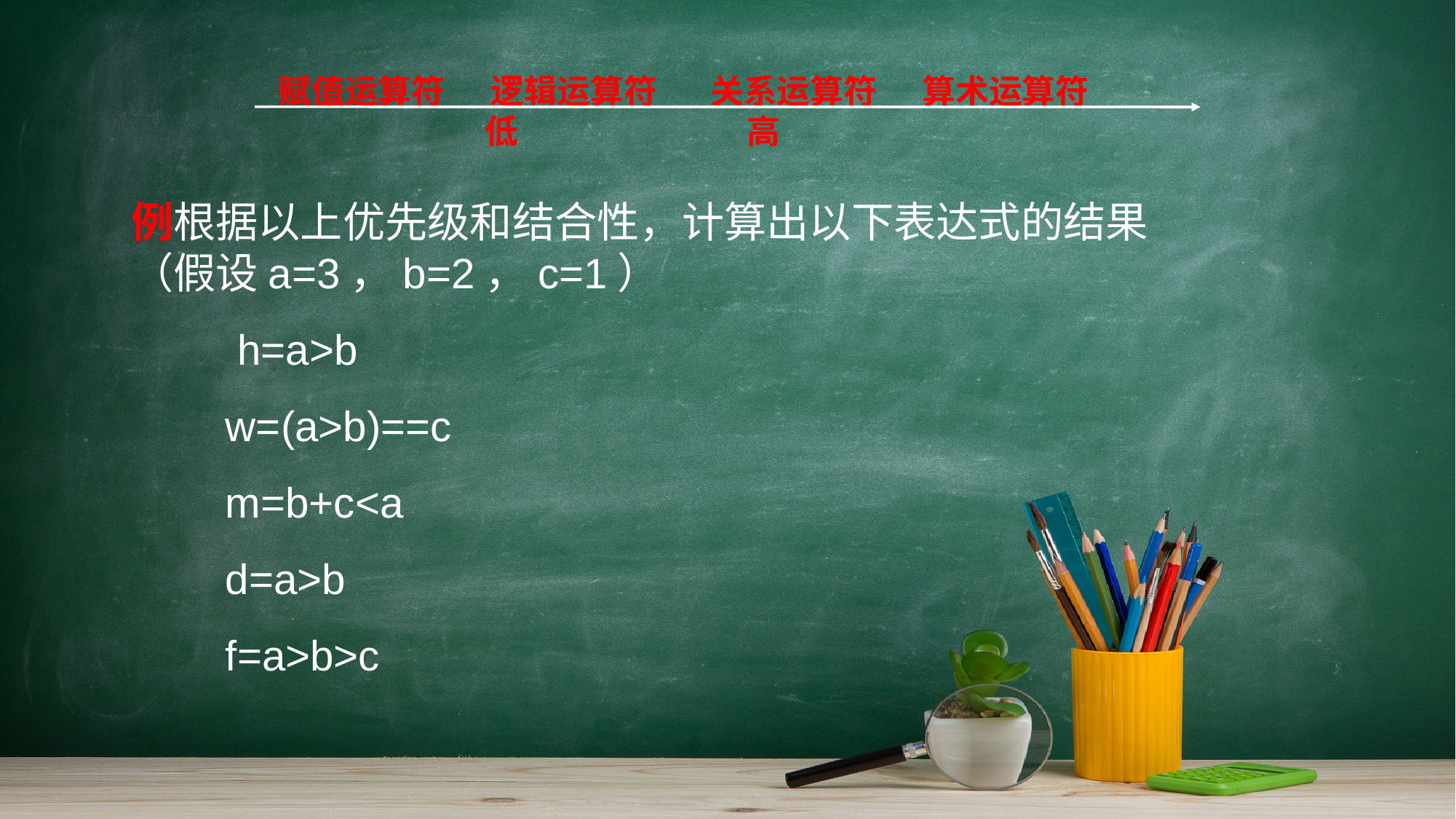

赋值运算符      逻辑运算符       关系运算符      算术运算符
                          低                              高

#

例根据以上优先级和结合性，计算出以下表达式的结果
（假设a=3，b=2，c=1）
         h=a>b
        w=(a>b)==c
        m=b+c<a
        d=a>b
        f=a>b>c